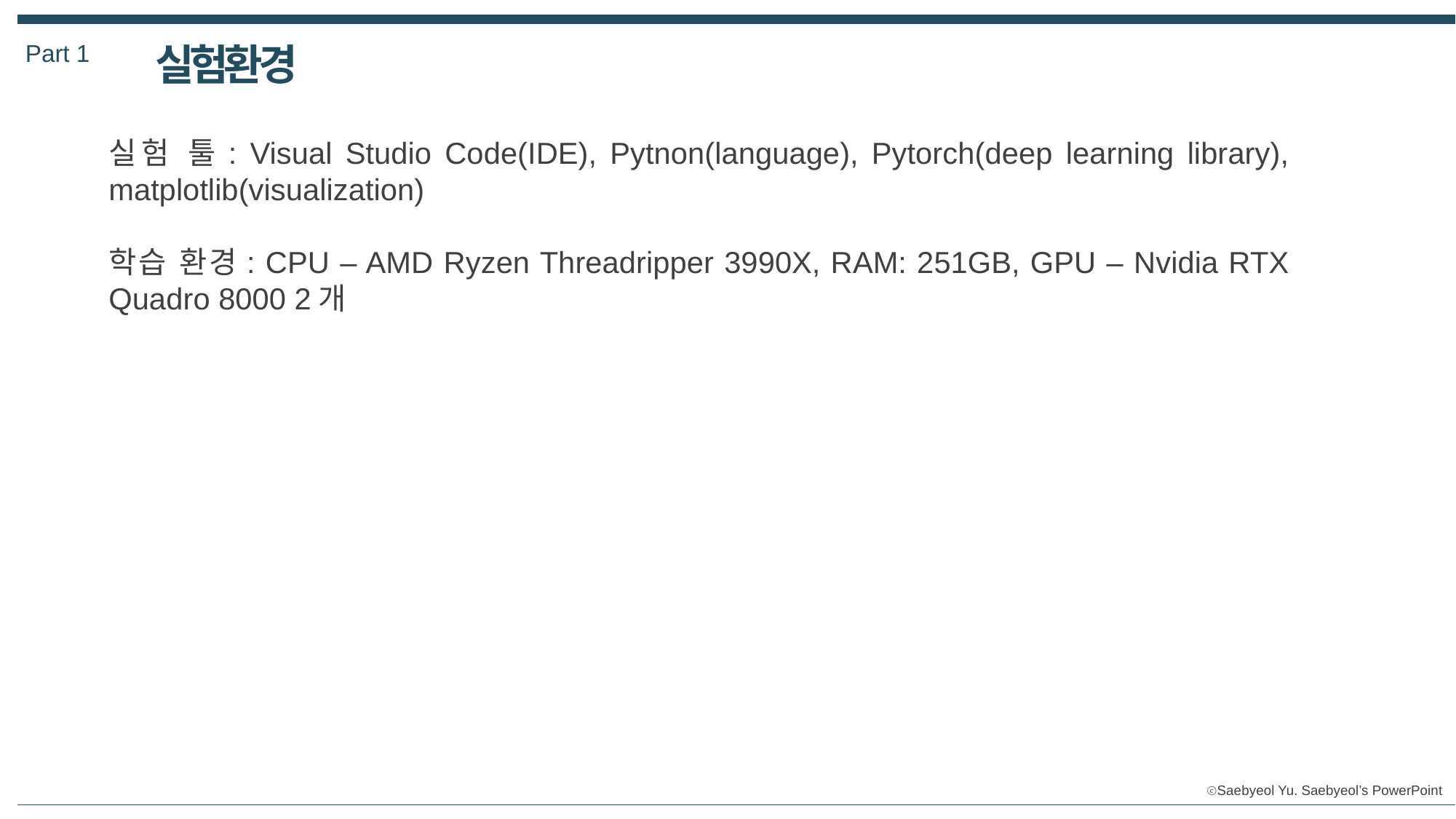

Part 1
실험환경
실험 툴: Visual Studio Code(IDE), Pytnon(language), Pytorch(deep learning library), matplotlib(visualization)

학습 환경: CPU – AMD Ryzen Threadripper 3990X, RAM: 251GB, GPU – Nvidia RTX Quadro 8000 2개